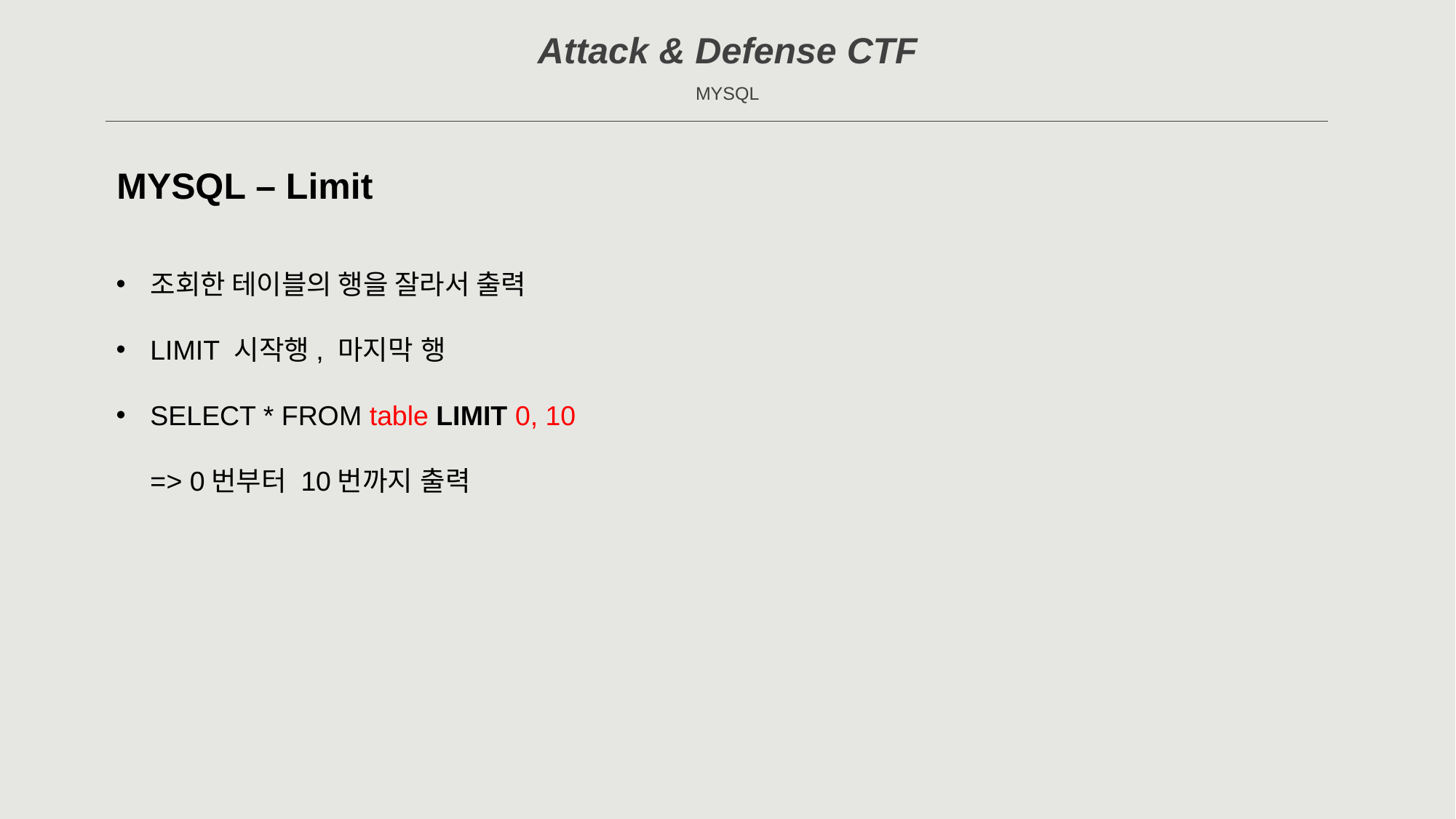

Attack & Defense CTF
MYSQL
MYSQL – Limit
조회한 테이블의 행을 잘라서 출력
LIMIT 시작행, 마지막 행
SELECT * FROM table LIMIT 0, 10
=> 0번부터 10번까지 출력